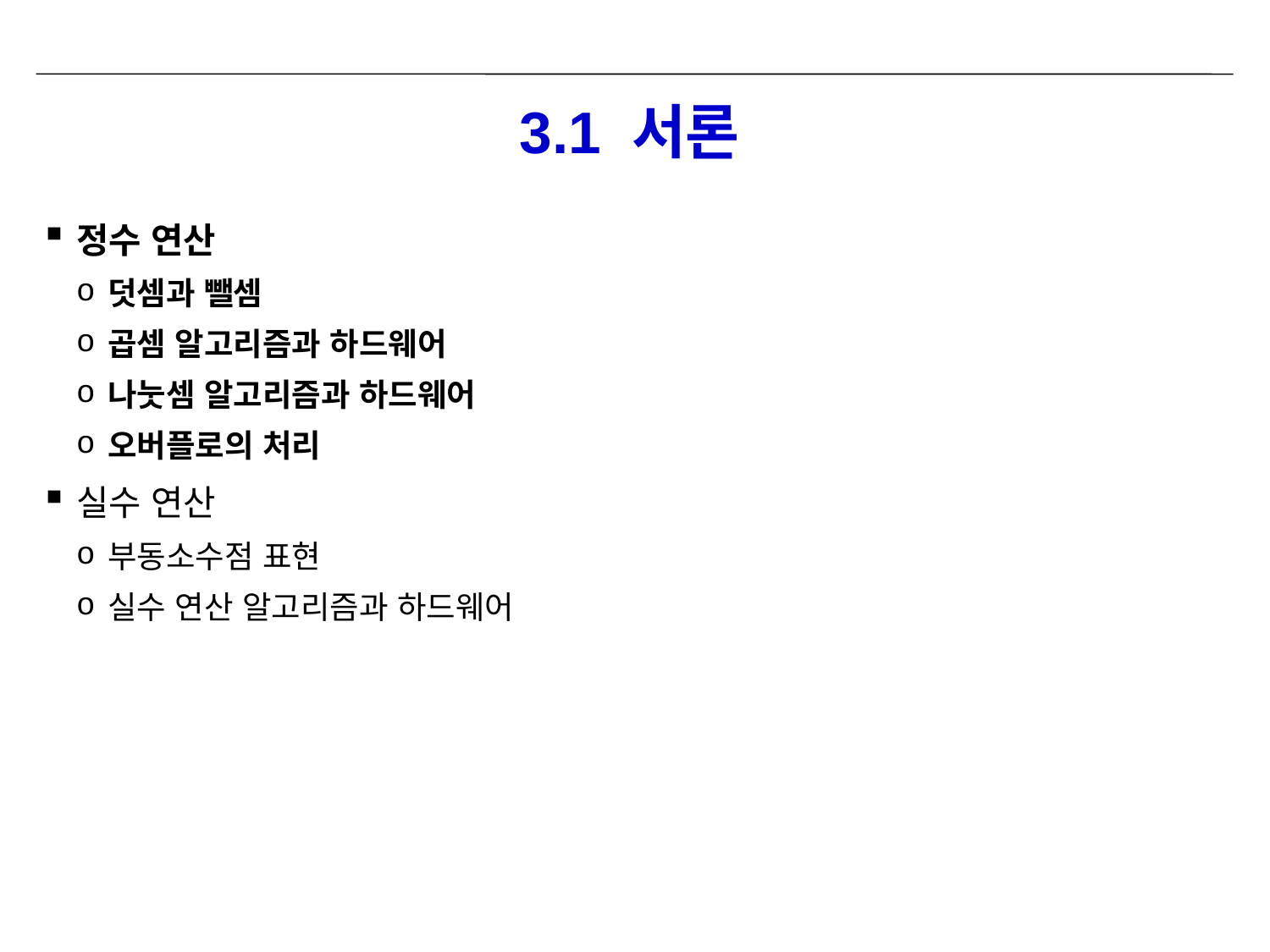

# 3.1 서론
정수 연산
덧셈과 뺄셈
곱셈 알고리즘과 하드웨어
나눗셈 알고리즘과 하드웨어
오버플로의 처리
실수 연산
부동소수점 표현
실수 연산 알고리즘과 하드웨어